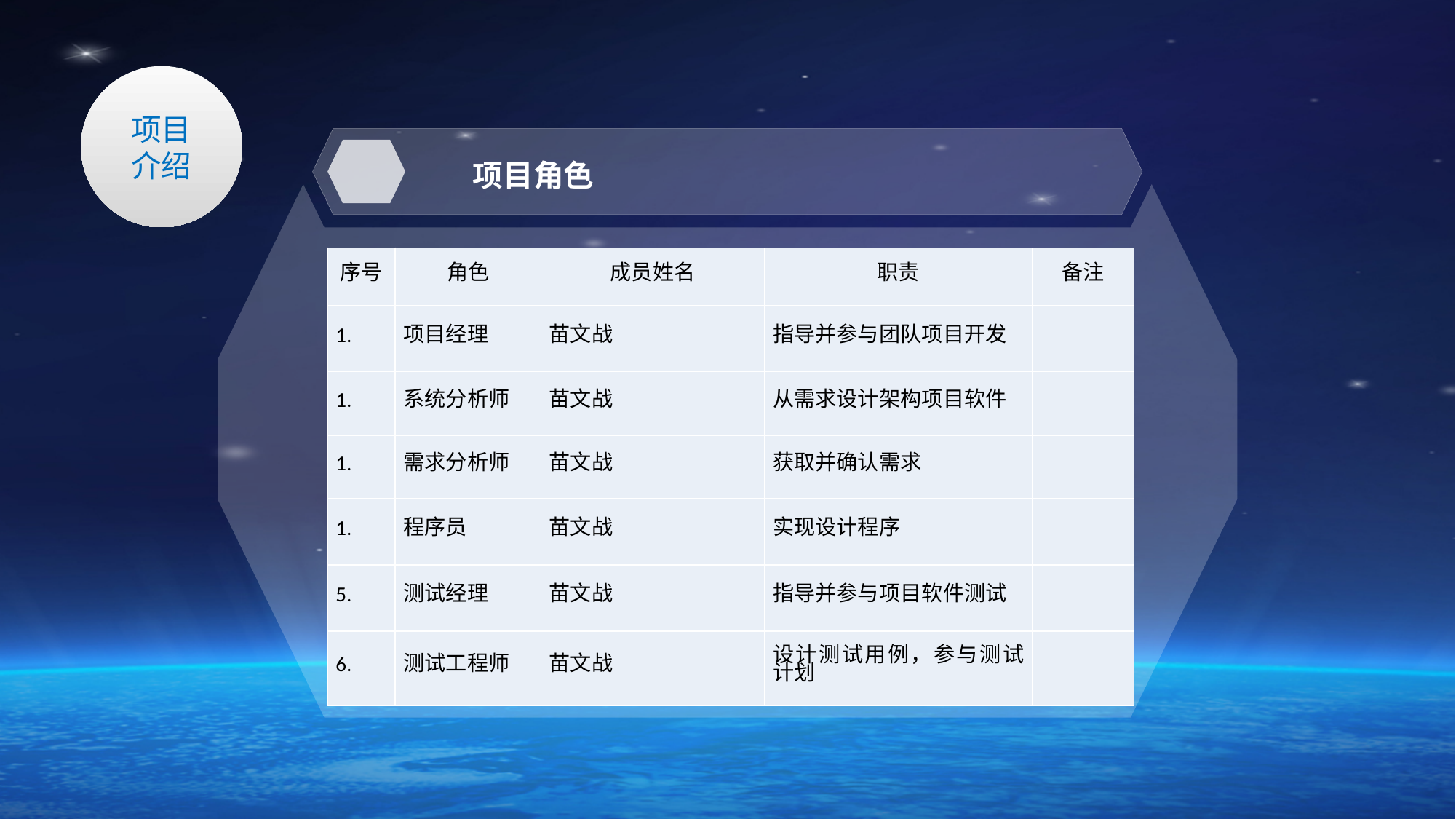

项目
介绍

项目角色
| 序号 | 角色 | 成员姓名 | 职责 | 备注 |
| --- | --- | --- | --- | --- |
|  | 项目经理 | 苗文战 | 指导并参与团队项目开发 |  |
|  | 系统分析师 | 苗文战 | 从需求设计架构项目软件 |  |
|  | 需求分析师 | 苗文战 | 获取并确认需求 |  |
|  | 程序员 | 苗文战 | 实现设计程序 |  |
| 5. | 测试经理 | 苗文战 | 指导并参与项目软件测试 |  |
| 6. | 测试工程师 | 苗文战 | 设计测试用例，参与测试计划 |  |